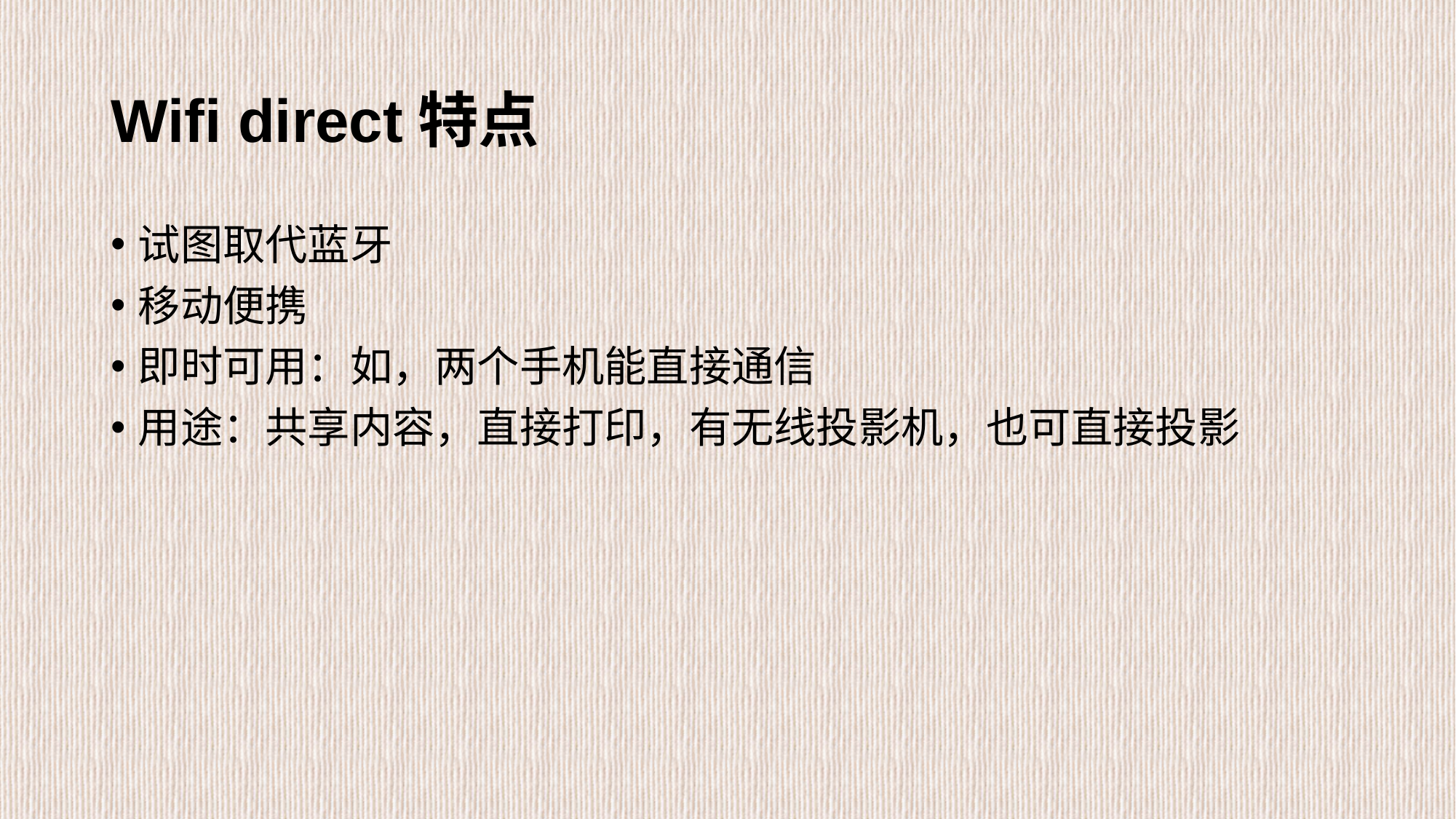

# Wifi direct特点
试图取代蓝牙
移动便携
即时可用：如，两个手机能直接通信
用途：共享内容，直接打印，有无线投影机，也可直接投影